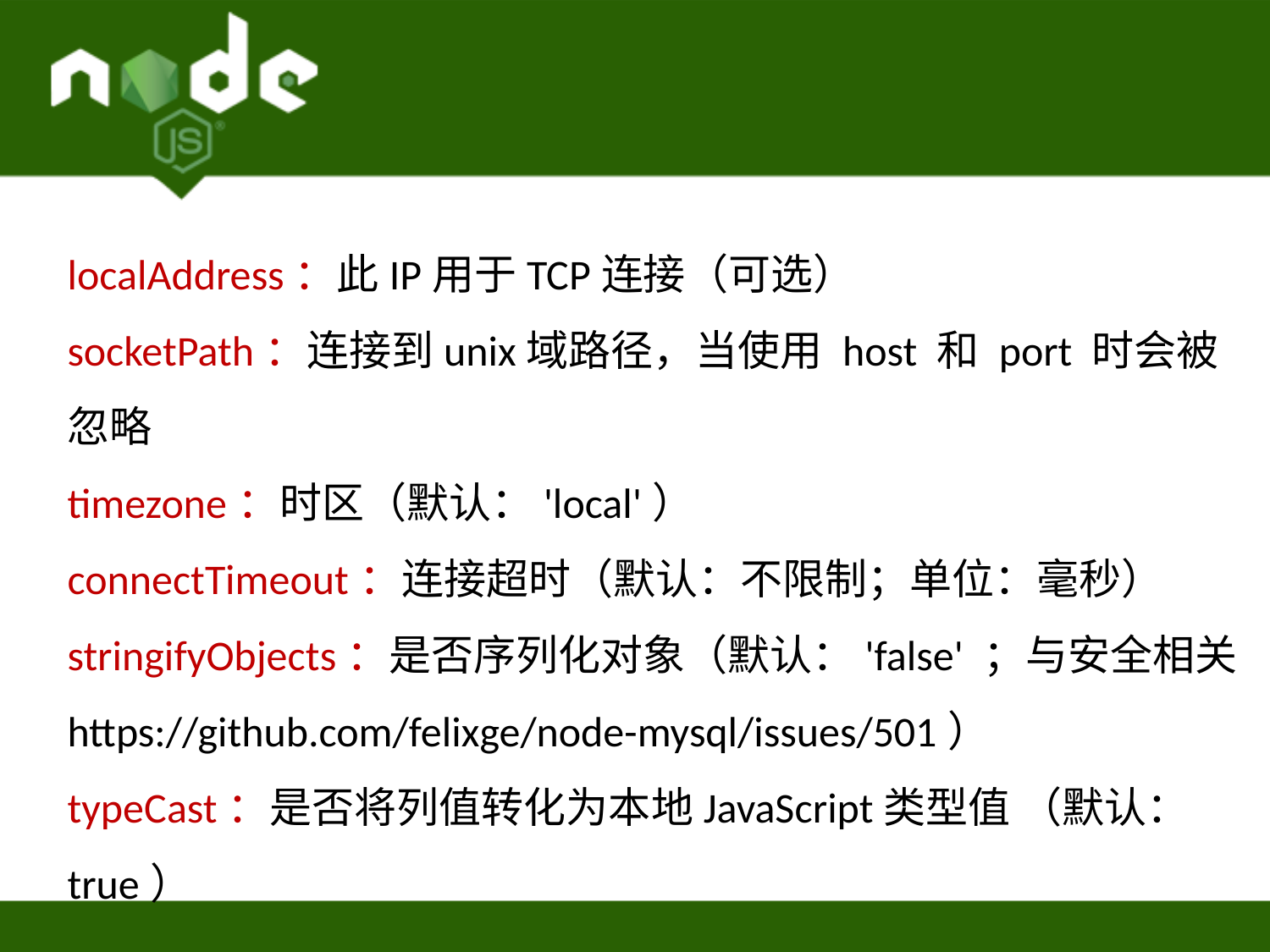

localAddress：此IP用于TCP连接（可选）
socketPath：连接到unix域路径，当使用 host 和 port 时会被忽略
timezone：时区（默认：'local'）
connectTimeout：连接超时（默认：不限制；单位：毫秒）
stringifyObjects：是否序列化对象（默认：'false' ；与安全相关https://github.com/felixge/node-mysql/issues/501）
typeCast：是否将列值转化为本地JavaScript类型值 （默认：true）